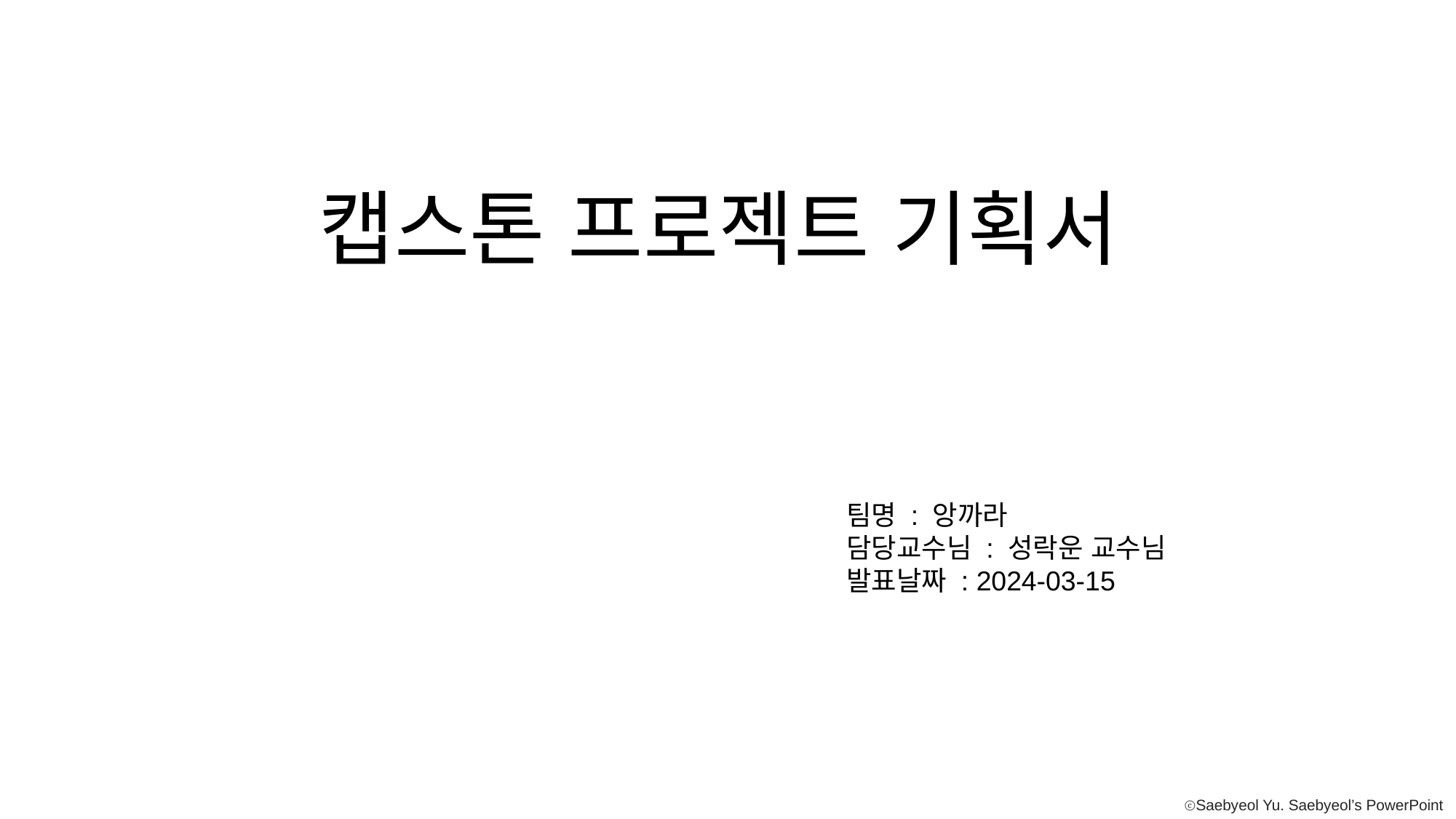

캡스톤 프로젝트 기획서
팀명 : 앙까라
담당교수님 : 성락운 교수님
발표날짜 : 2024-03-15